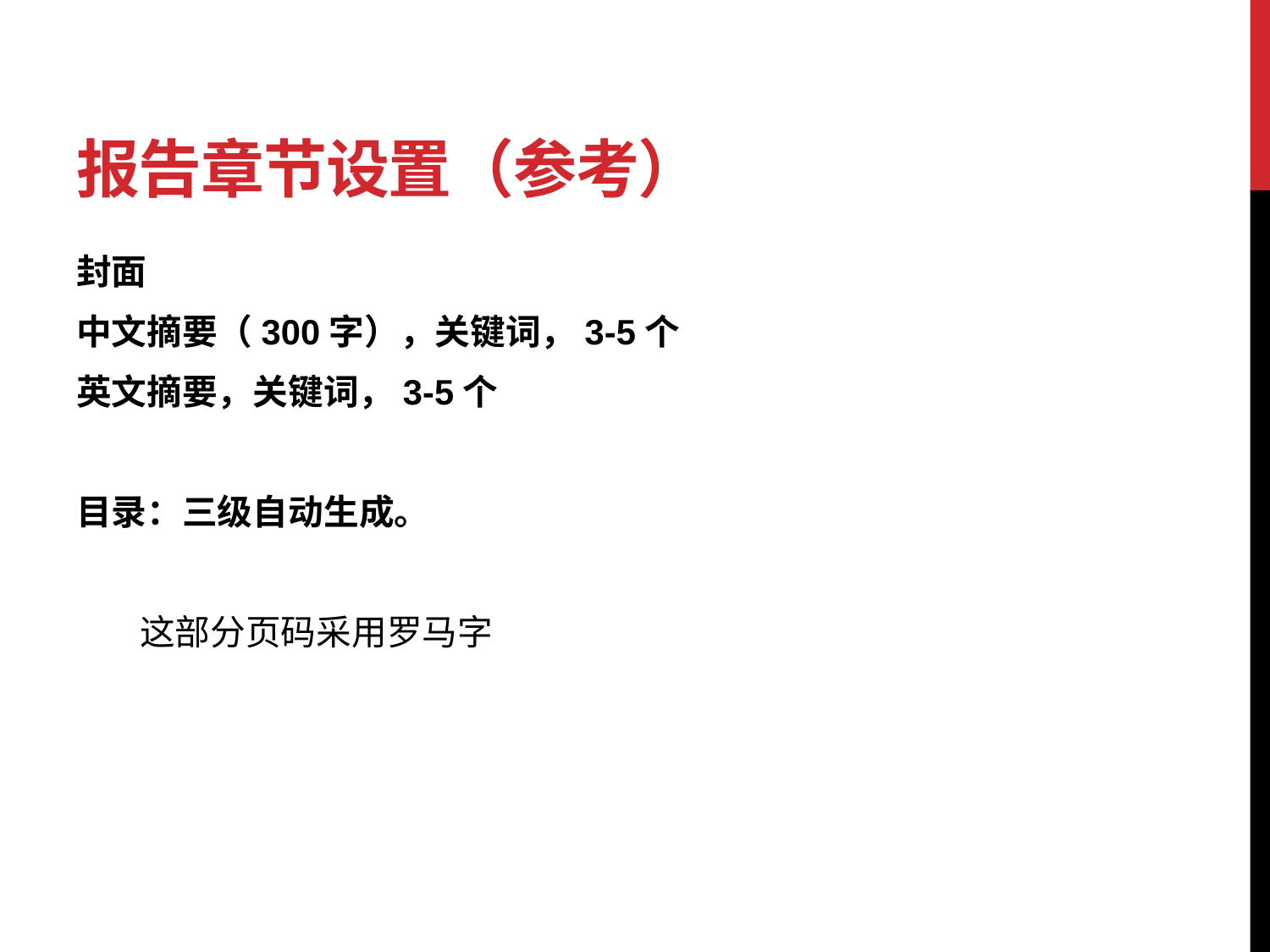

# 报告章节设置（参考）
封面
中文摘要（300字），关键词，3-5个
英文摘要，关键词，3-5个

目录：三级自动生成。

这部分页码采用罗马字